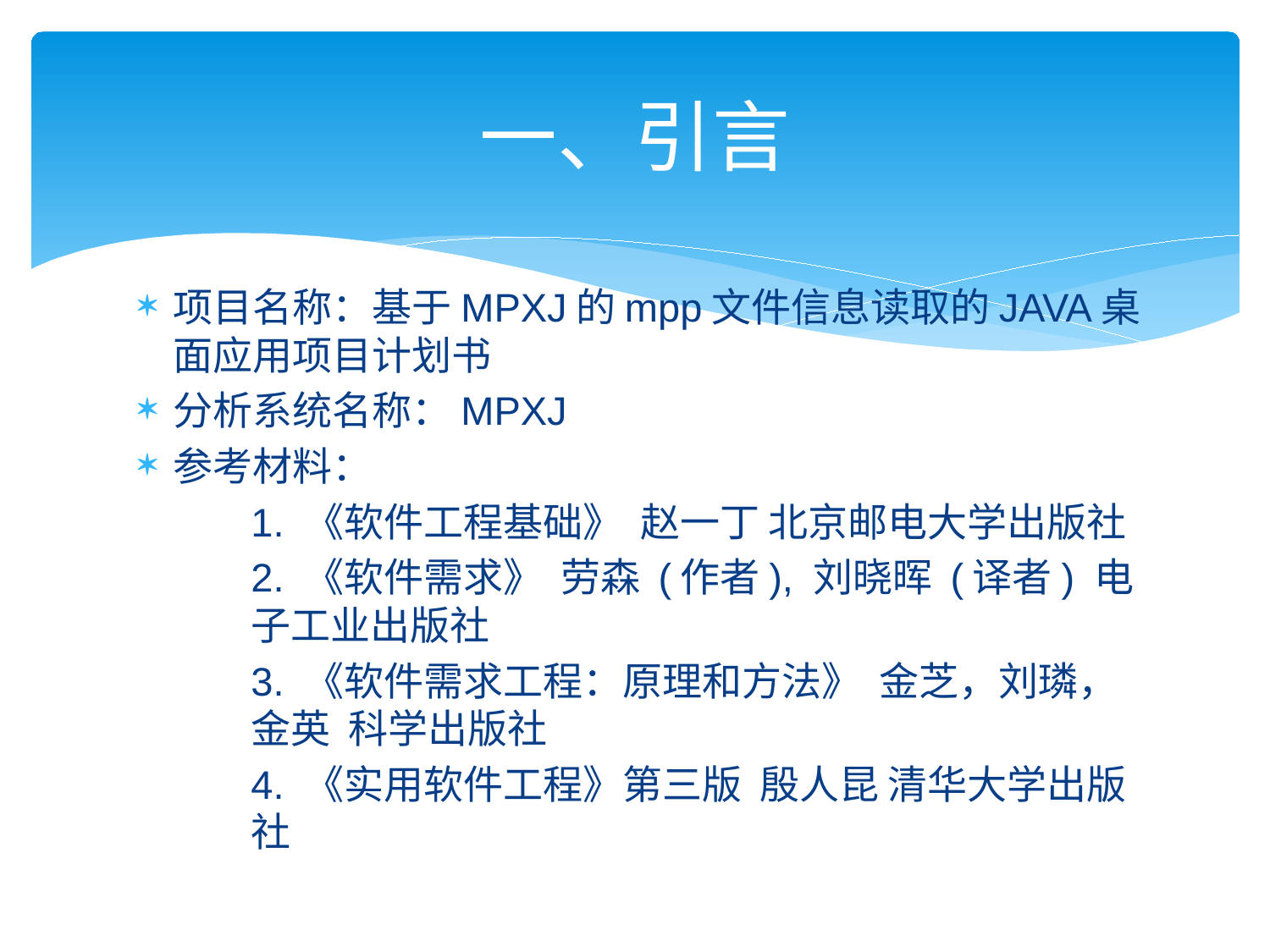

# 一、引言
项目名称：基于MPXJ的mpp文件信息读取的JAVA桌面应用项目计划书
分析系统名称：MPXJ
参考材料：
1. 《软件工程基础》  赵一丁 北京邮电大学出版社
2. 《软件需求》  劳森 (作者), 刘晓晖 (译者) 电子工业出版社
3. 《软件需求工程：原理和方法》  金芝，刘璘，金英  科学出版社
4. 《实用软件工程》第三版  殷人昆 清华大学出版社